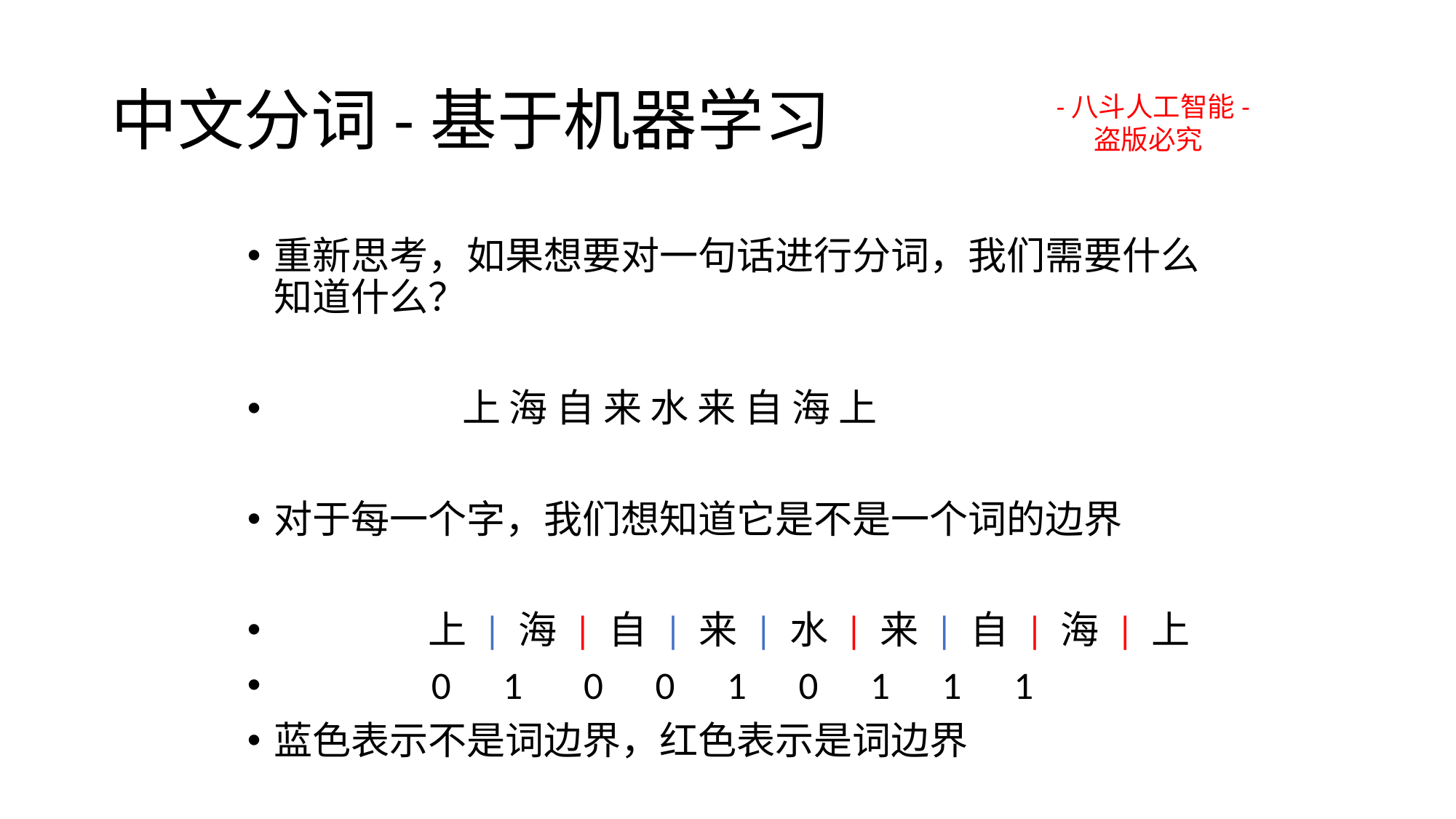

# 中文分词-基于机器学习
-八斗人工智能-
     盗版必究
重新思考，如果想要对一句话进行分词，我们需要什么知道什么？

                     上 海 自 来 水 来 自 海 上

对于每一个字，我们想知道它是不是一个词的边界

                 上 | 海 | 自 | 来 | 水 | 来 | 自 | 海 | 上
                  0      1       0      0      1      0      1      1      1
蓝色表示不是词边界，红色表示是词边界